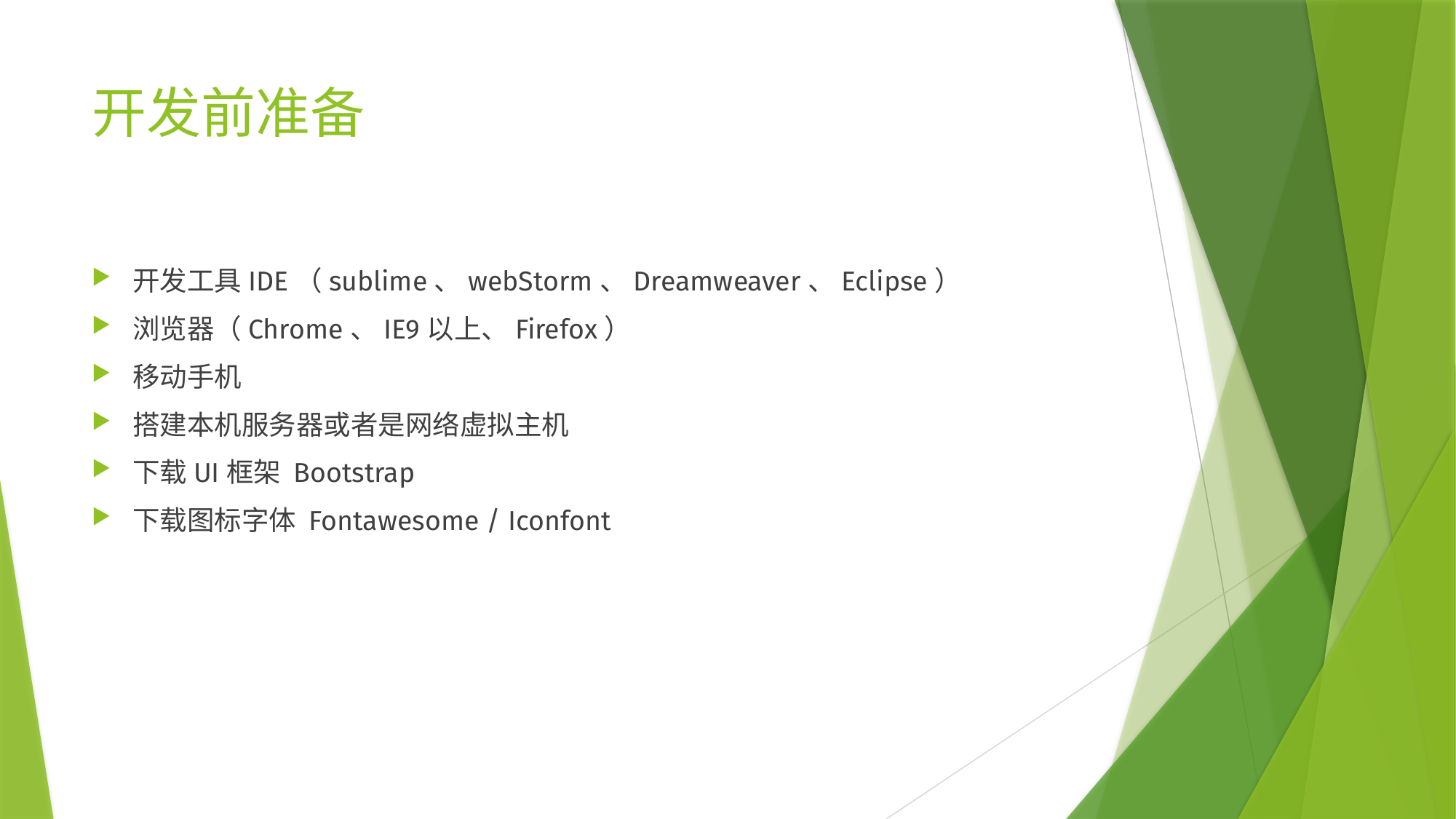

# 开发前准备
开发工具IDE（sublime、webStorm、Dreamweaver、Eclipse）
浏览器（Chrome、IE9以上、Firefox）
移动手机
搭建本机服务器或者是网络虚拟主机
下载UI框架 Bootstrap
下载图标字体 Fontawesome / Iconfont